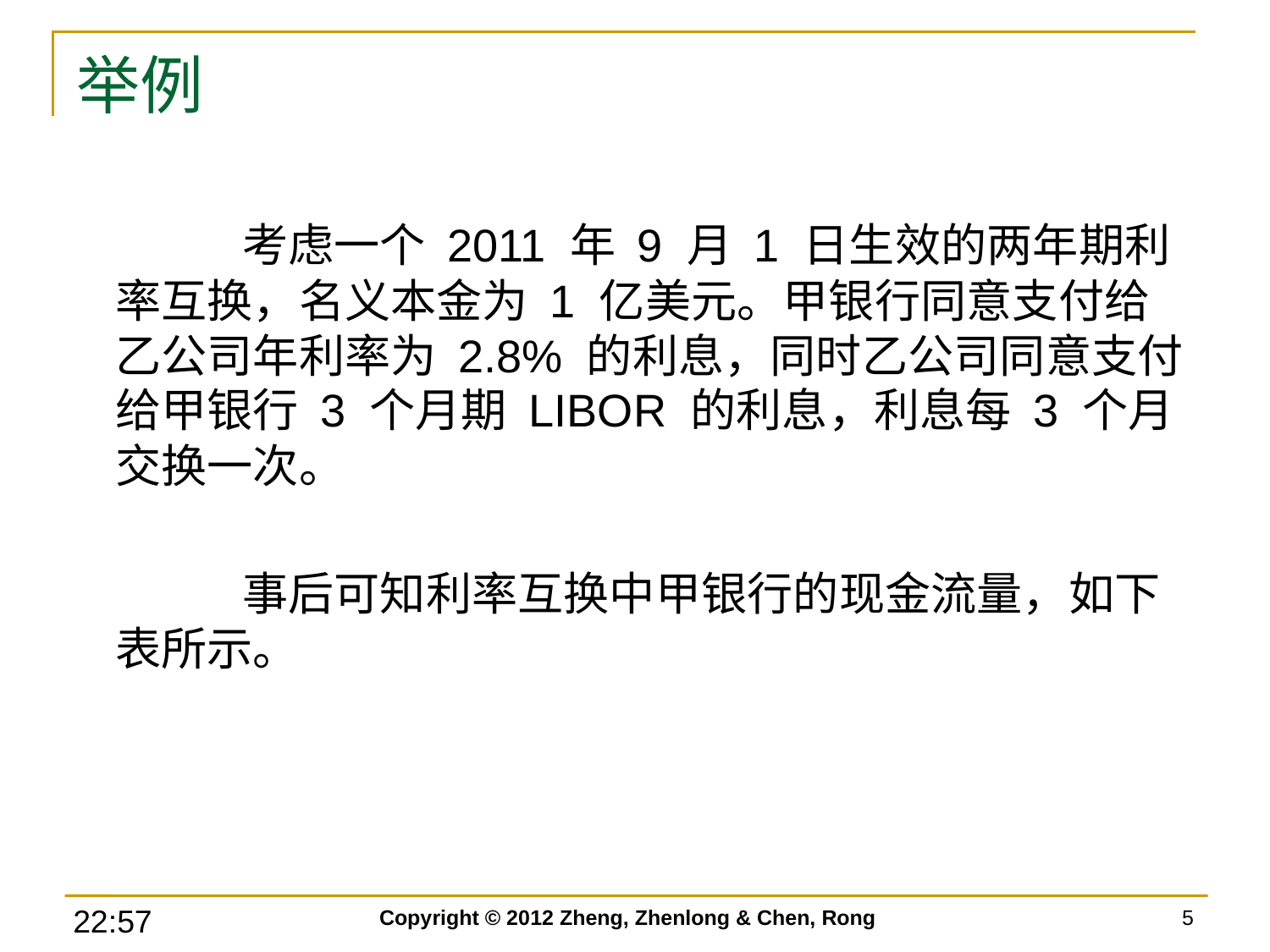

# 举例

		考虑一个 2011 年 9 月 1 日生效的两年期利率互换，名义本金为 1 亿美元。甲银行同意支付给乙公司年利率为 2.8% 的利息，同时乙公司同意支付给甲银行 3 个月期 LIBOR 的利息，利息每 3 个月交换一次。

		事后可知利率互换中甲银行的现金流量，如下表所示。
Copyright © 2012 Zheng, Zhenlong & Chen, Rong
5